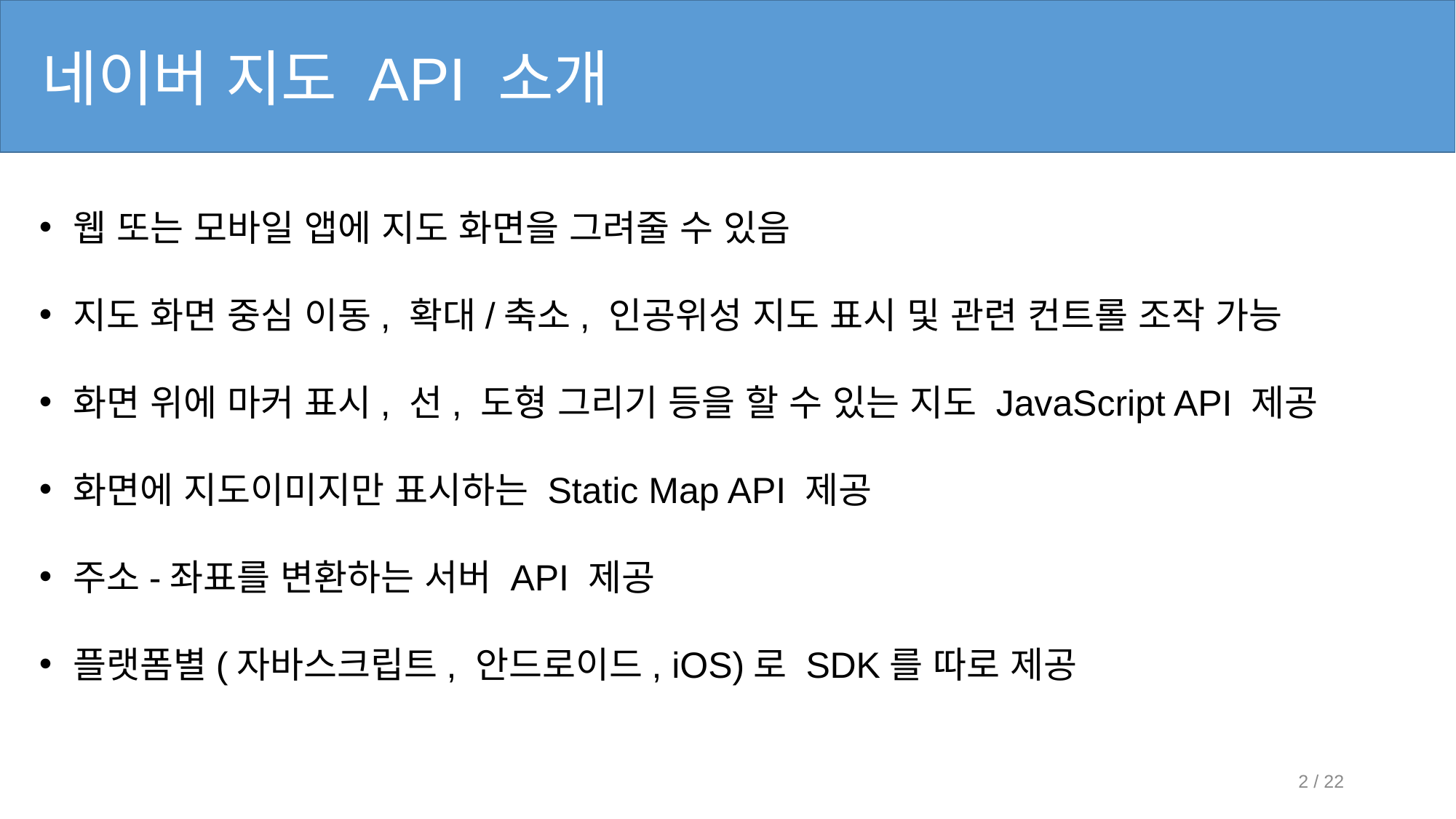

네이버 지도 API 소개
웹 또는 모바일 앱에 지도 화면을 그려줄 수 있음

지도 화면 중심 이동, 확대/축소, 인공위성 지도 표시 및 관련 컨트롤 조작 가능

화면 위에 마커 표시, 선, 도형 그리기 등을 할 수 있는 지도 JavaScript API 제공

화면에 지도이미지만 표시하는 Static Map API 제공

주소-좌표를 변환하는 서버 API 제공

플랫폼별(자바스크립트, 안드로이드, iOS)로 SDK를 따로 제공
2 / 22